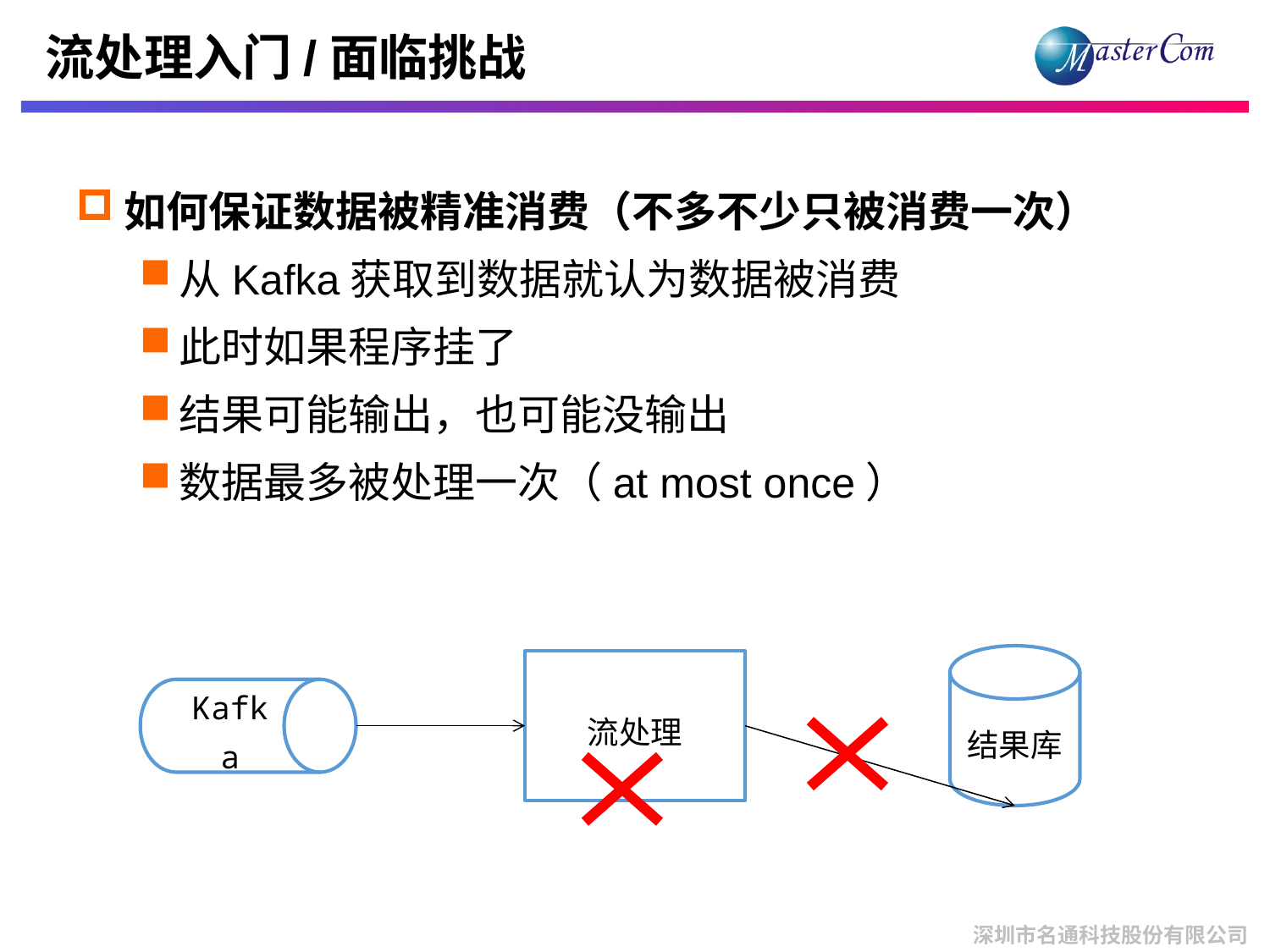

# 流处理入门/面临挑战
如何保证数据被精准消费（不多不少只被消费一次）
从Kafka获取到数据就认为数据被消费
此时如果程序挂了
结果可能输出，也可能没输出
数据最多被处理一次（at most once）
结果库
流处理
Kafka